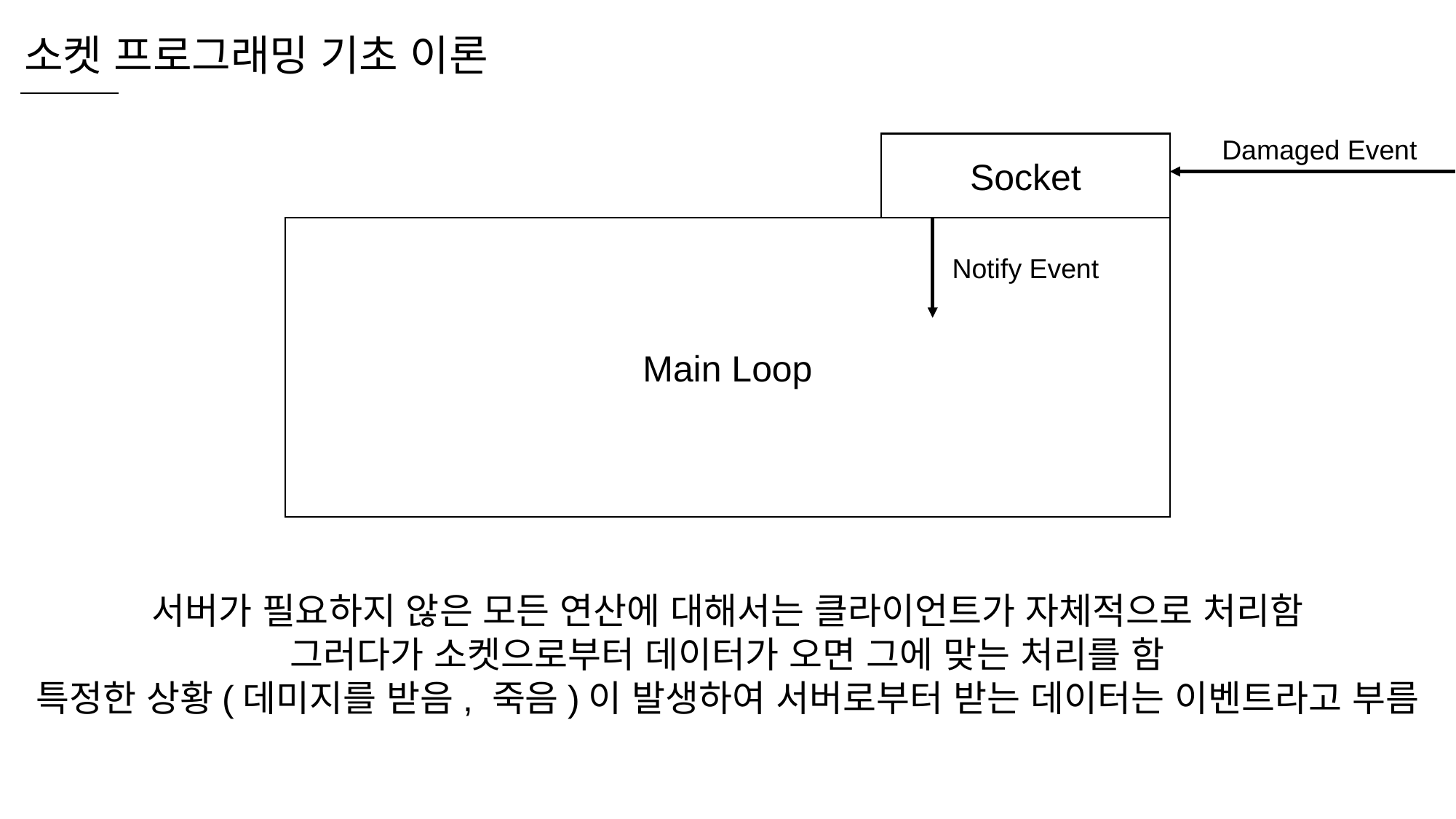

소켓 프로그래밍 기초 이론
Damaged Event
Socket
Main Loop
Notify Event
서버가 필요하지 않은 모든 연산에 대해서는 클라이언트가 자체적으로 처리함
그러다가 소켓으로부터 데이터가 오면 그에 맞는 처리를 함
특정한 상황(데미지를 받음, 죽음)이 발생하여 서버로부터 받는 데이터는 이벤트라고 부름